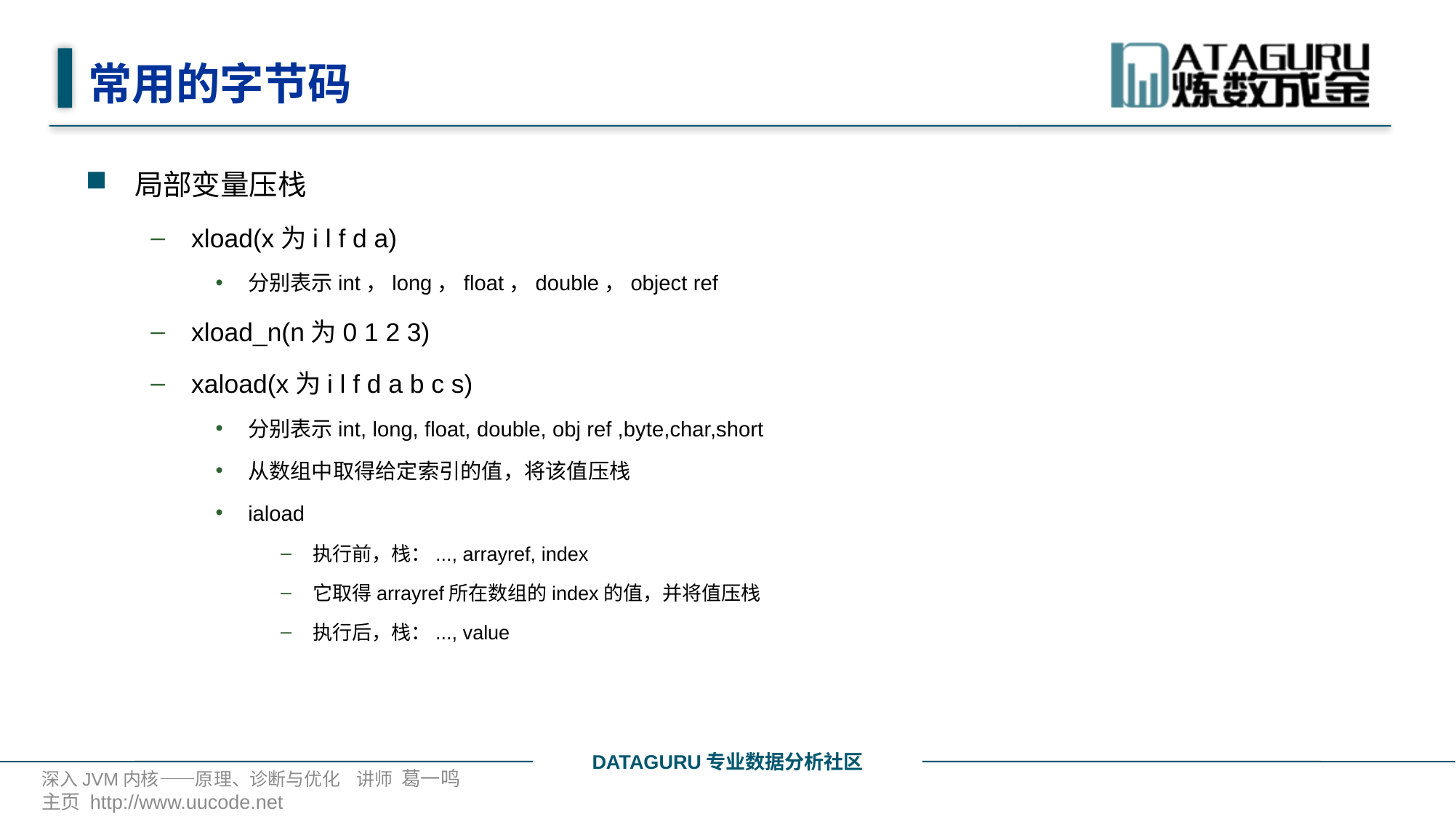

# 常用的字节码
局部变量压栈
xload(x为i l f d a)
分别表示int，long，float，double，object ref
xload_n(n为0 1 2 3)
xaload(x为i l f d a b c s)
分别表示int, long, float, double, obj ref ,byte,char,short
从数组中取得给定索引的值，将该值压栈
iaload
执行前，栈：..., arrayref, index
它取得arrayref所在数组的index的值，并将值压栈
执行后，栈：..., value